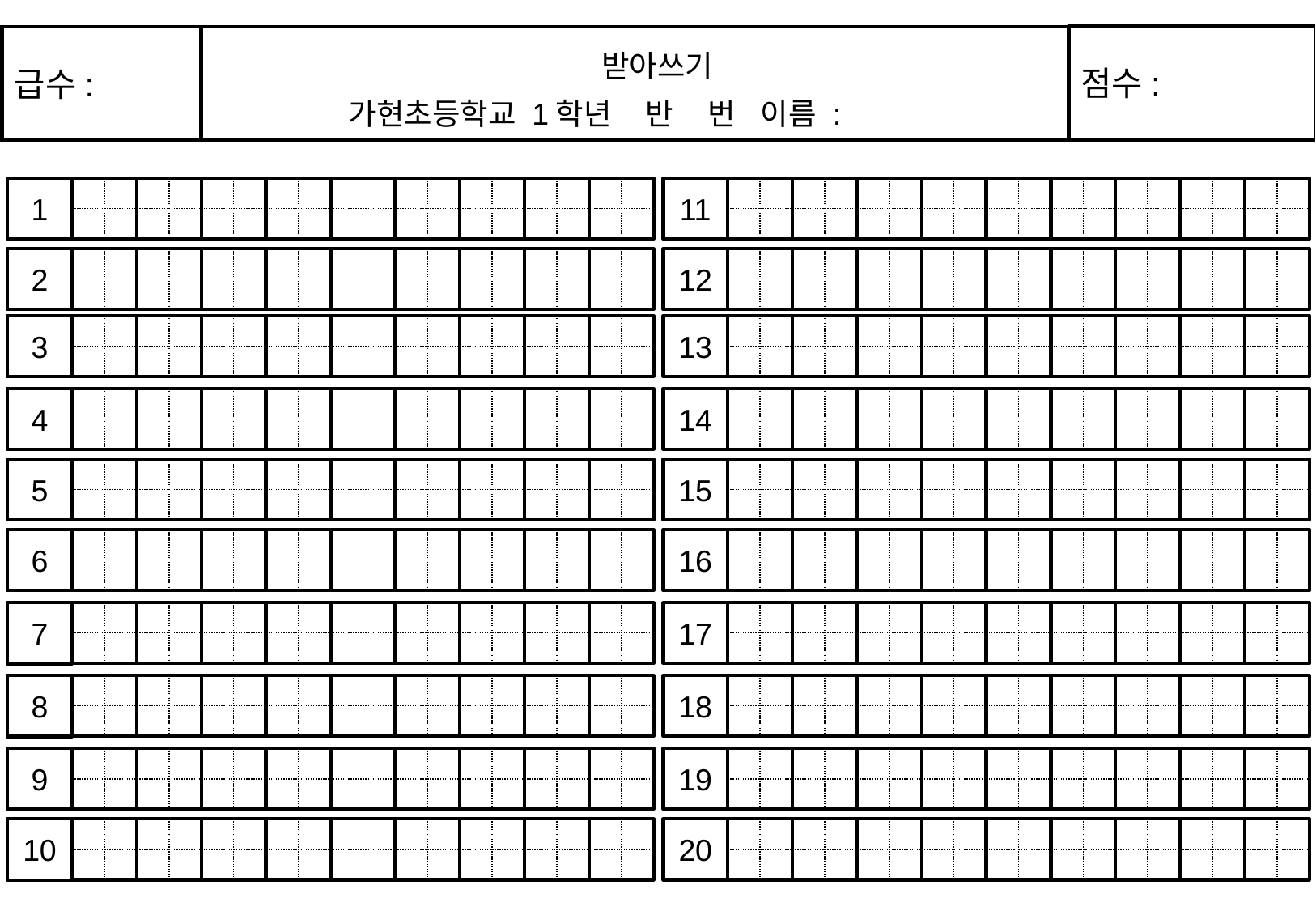

점수:
급수:
받아쓰기

가현초등학교 1학년    반    번   이름 :

11

1

12

2

13

3

14

4

15

5

16

6

17

7

18

8

19

9

20

10